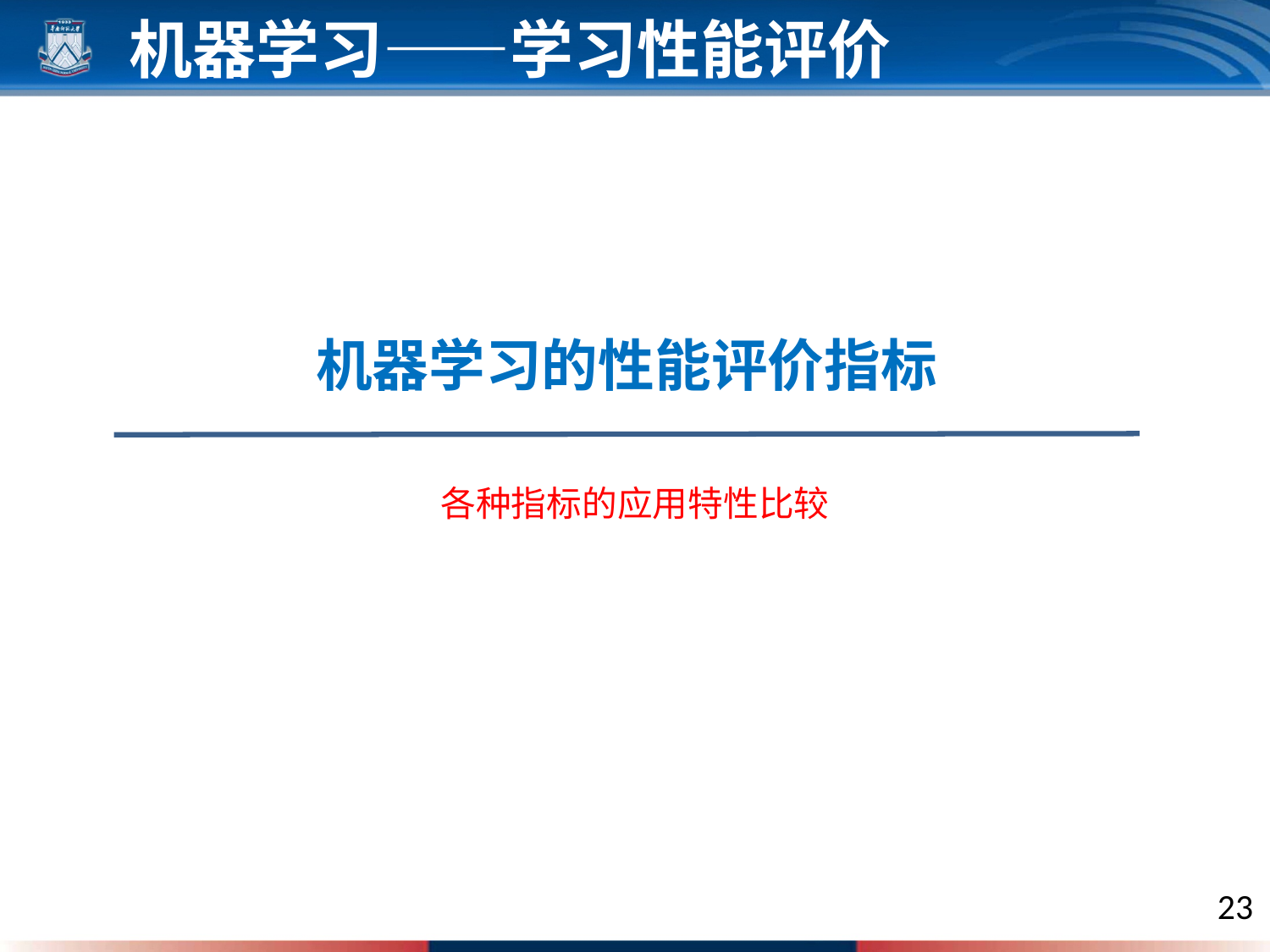

机器学习——学习性能评价
机器学习的性能评价指标
各种指标的应用特性比较